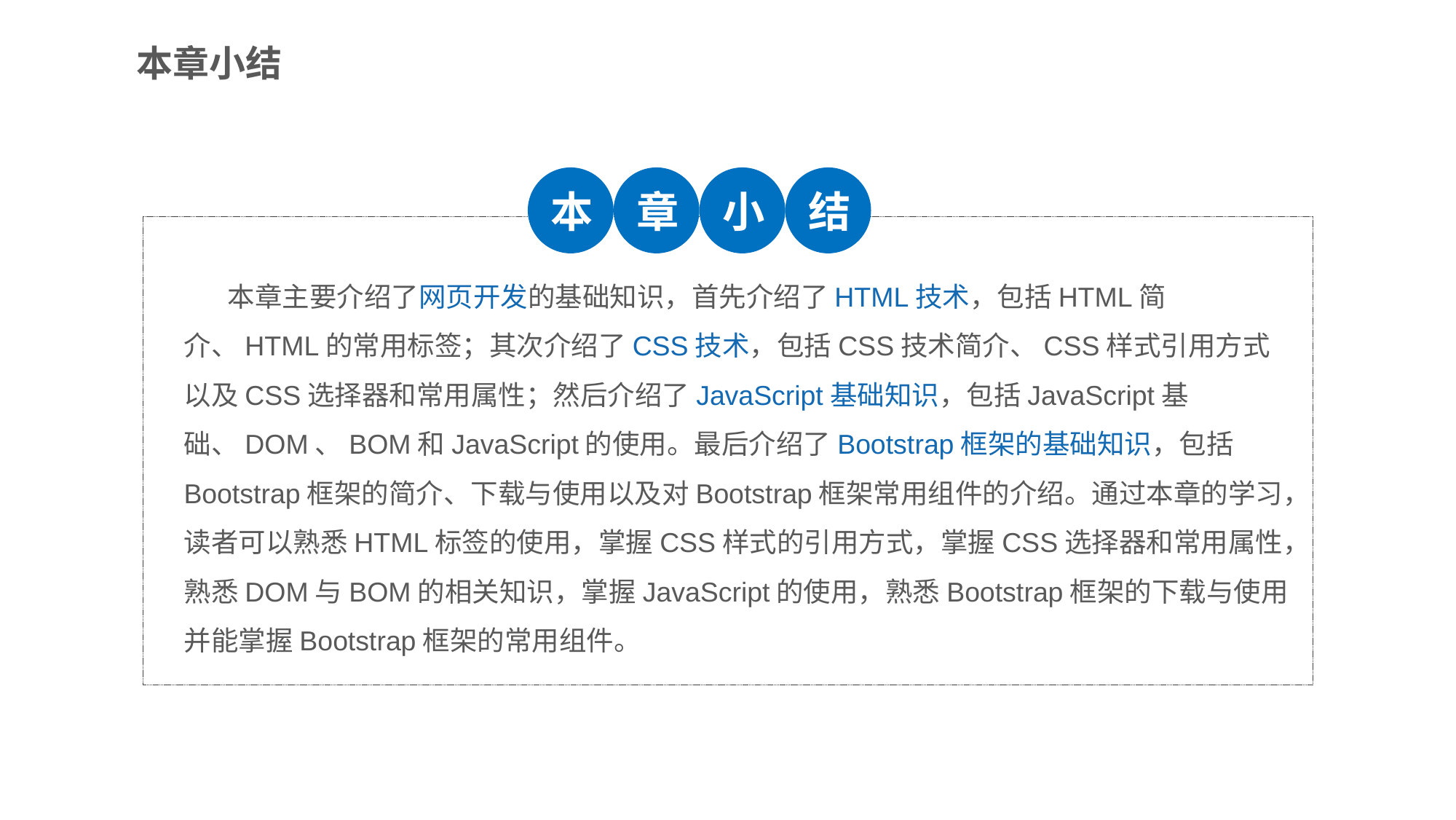

本章小结
本
章
小
结

      本章主要介绍了网页开发的基础知识，首先介绍了HTML技术，包括HTML简介、HTML的常用标签；其次介绍了CSS技术，包括CSS技术简介、CSS样式引用方式以及CSS选择器和常用属性；然后介绍了JavaScript基础知识，包括JavaScript基础、DOM、BOM和JavaScript的使用。最后介绍了Bootstrap框架的基础知识，包括Bootstrap框架的简介、下载与使用以及对Bootstrap框架常用组件的介绍。通过本章的学习，读者可以熟悉HTML标签的使用，掌握CSS样式的引用方式，掌握CSS选择器和常用属性，熟悉DOM与BOM的相关知识，掌握JavaScript的使用，熟悉Bootstrap框架的下载与使用并能掌握Bootstrap框架的常用组件。